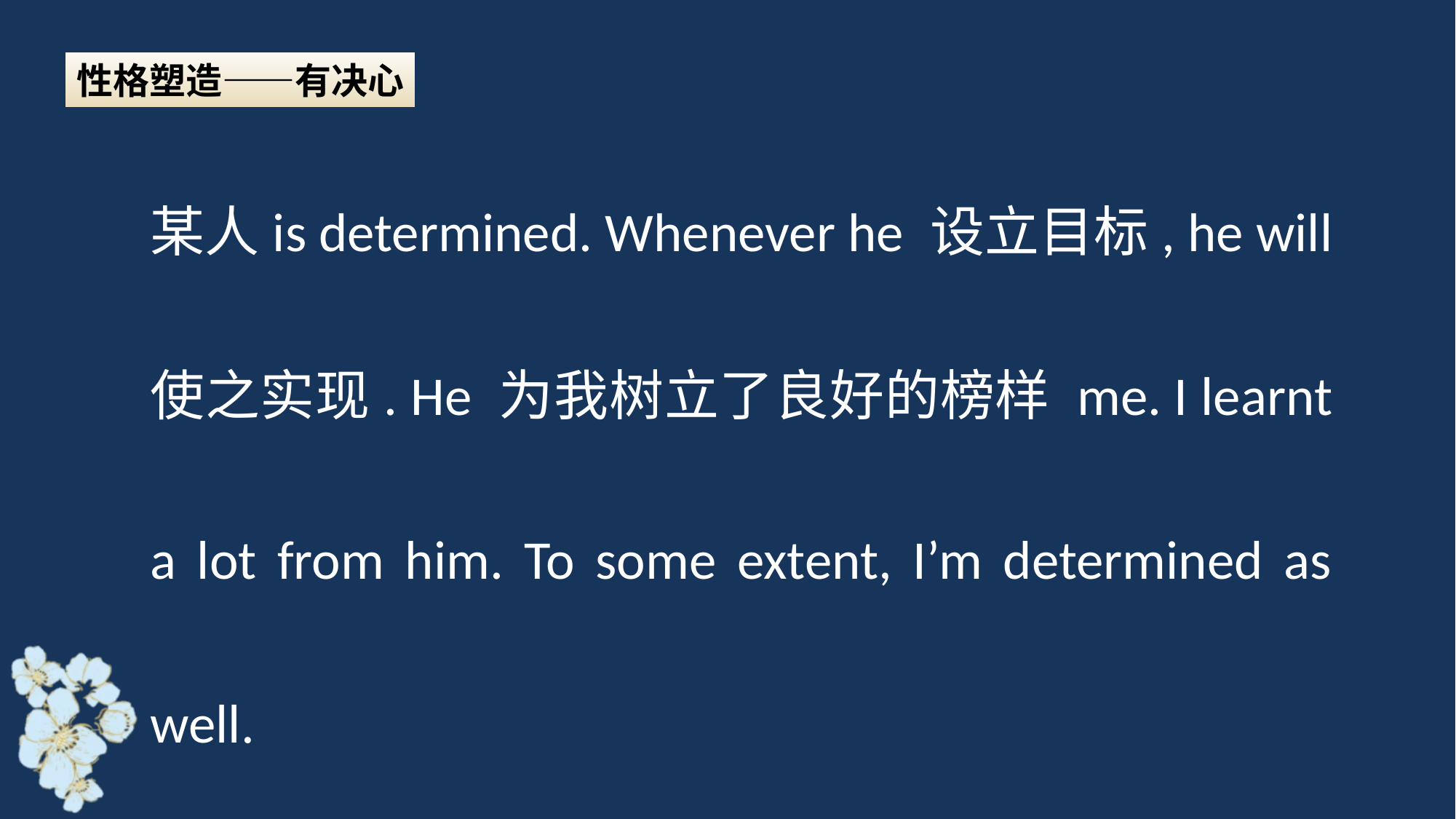

性格塑造——有决心
某人is determined. Whenever he 设立目标, he will 使之实现. He 为我树立了良好的榜样 me. I learnt a lot from him. To some extent, I’m determined as well.